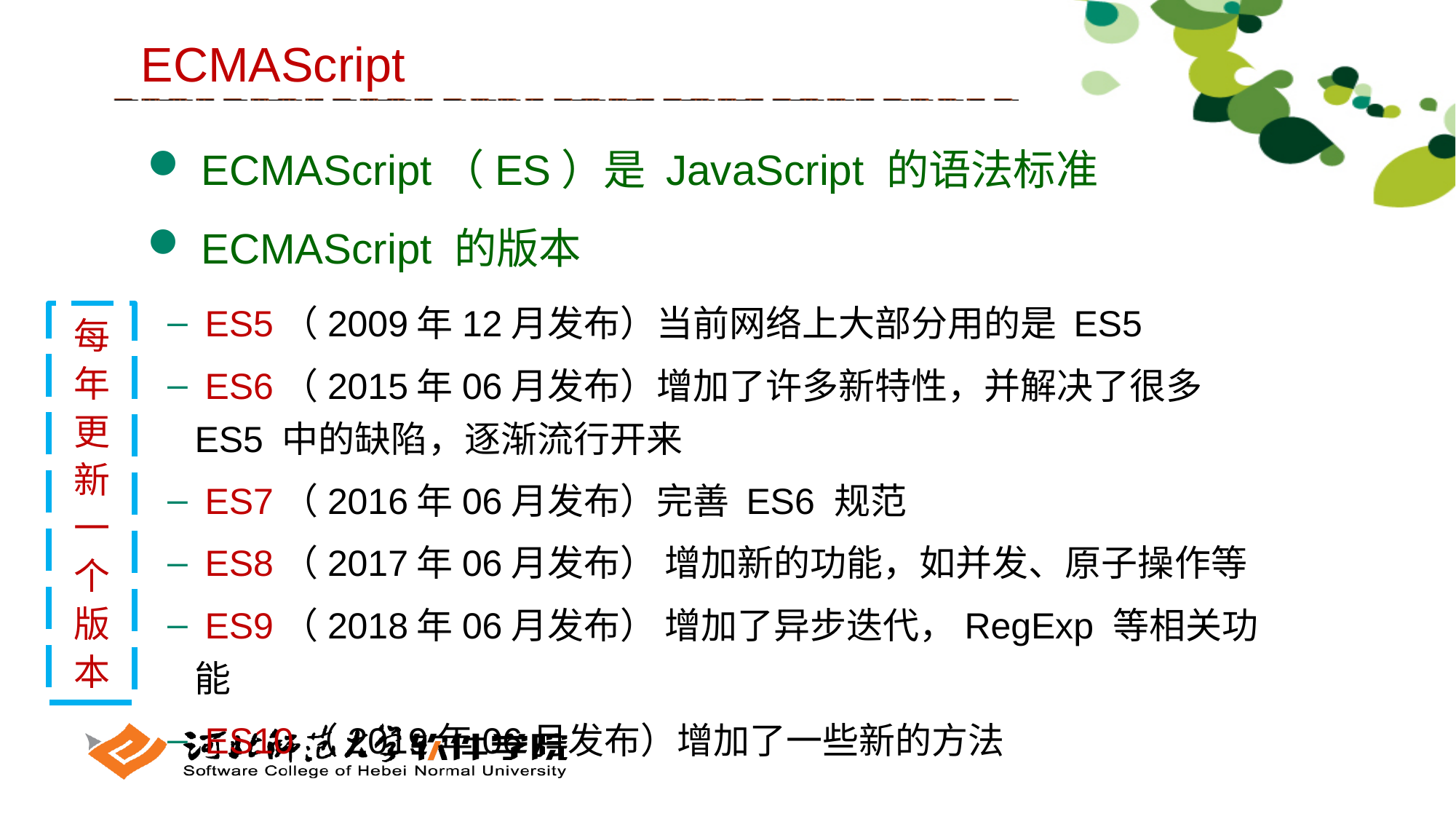

ECMAScript
 ECMAScript（ES）是 JavaScript 的语法标准
 ECMAScript 的版本
 ES5（2009年12月发布）当前网络上大部分用的是 ES5
 ES6（2015年06月发布）增加了许多新特性，并解决了很多 ES5 中的缺陷，逐渐流行开来
 ES7（2016年06月发布）完善 ES6 规范
 ES8（2017年06月发布） 增加新的功能，如并发、原子操作等
 ES9（2018年06月发布） 增加了异步迭代，RegExp 等相关功能
 ES10（2019年06月发布）增加了一些新的方法
每年更新一个版本